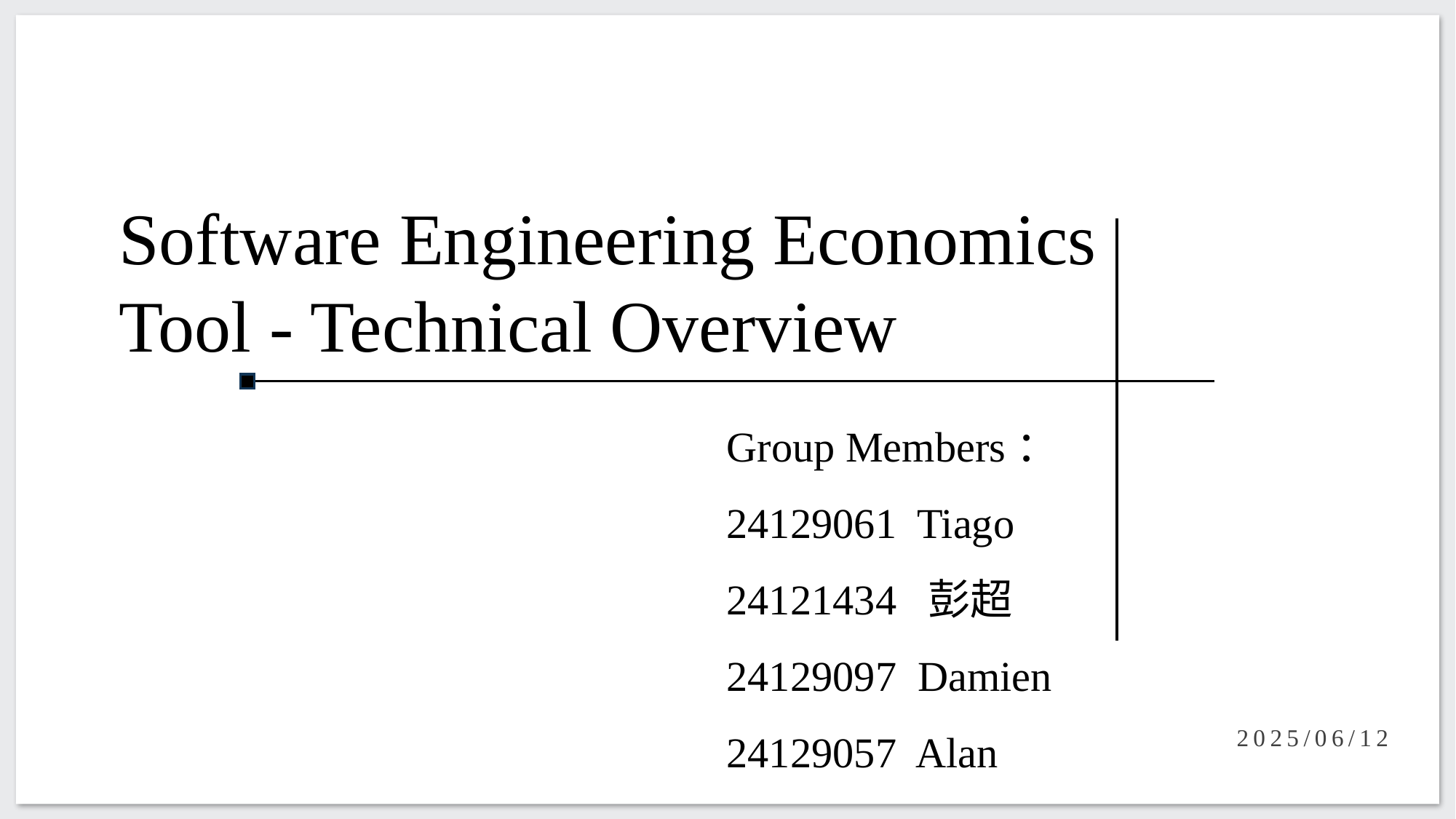

Software Engineering Economics Tool - Technical Overview

Group Members：
24129061  Tiago
24121434  彭超
24129097  Damien
24129057  Alan
2025/06/12